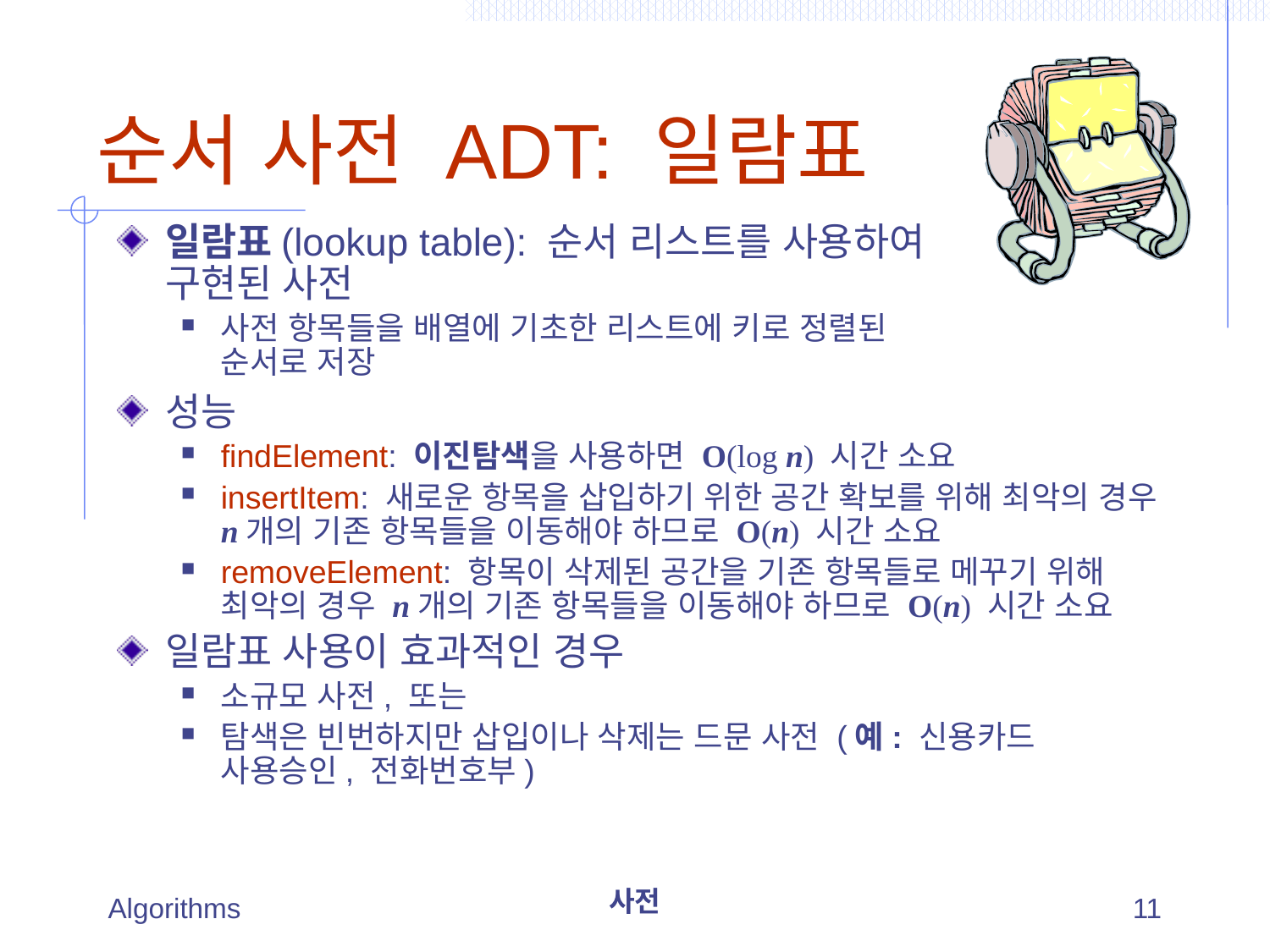

# 순서 사전 ADT: 일람표

일람표(lookup table): 순서 리스트를 사용하여 구현된 사전
사전 항목들을 배열에 기초한 리스트에 키로 정렬된 순서로 저장
성능
findElement: 이진탐색을 사용하면 O(log n) 시간 소요
insertItem: 새로운 항목을 삽입하기 위한 공간 확보를 위해 최악의 경우 n개의 기존 항목들을 이동해야 하므로 O(n) 시간 소요
removeElement: 항목이 삭제된 공간을 기존 항목들로 메꾸기 위해 최악의 경우 n개의 기존 항목들을 이동해야 하므로 O(n) 시간 소요
일람표 사용이 효과적인 경우
소규모 사전, 또는
탐색은 빈번하지만 삽입이나 삭제는 드문 사전 (예: 신용카드 사용승인, 전화번호부)
Algorithms
사전
11